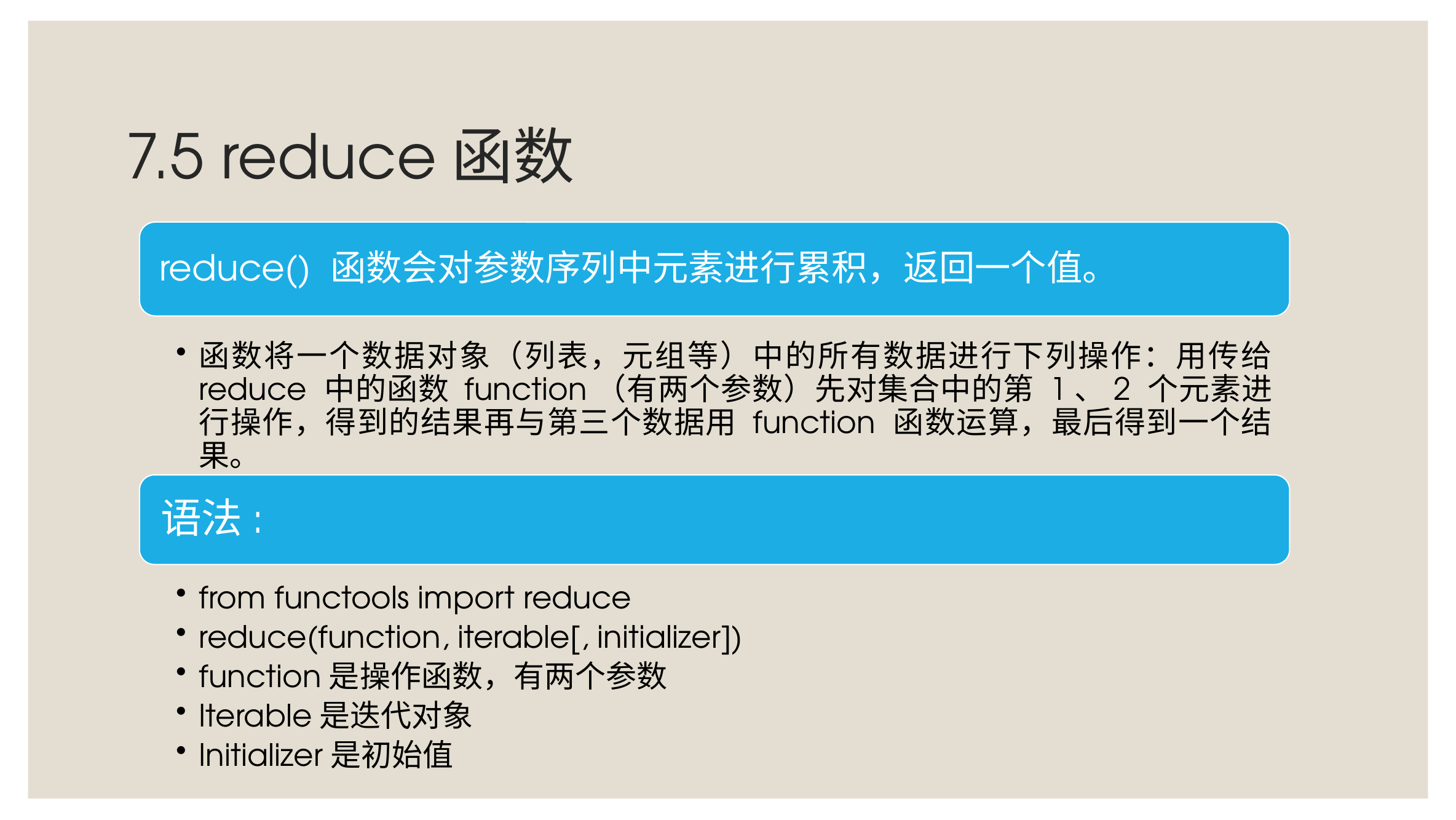

# 7.5 reduce函数
reduce() 函数会对参数序列中元素进行累积，返回一个值。
函数将一个数据对象（列表，元组等）中的所有数据进行下列操作：用传给 reduce 中的函数 function（有两个参数）先对集合中的第 1、2 个元素进行操作，得到的结果再与第三个数据用 function 函数运算，最后得到一个结果。
语法:
from functools import reduce
reduce(function, iterable[, initializer])
function是操作函数，有两个参数
Iterable是迭代对象
Initializer是初始值